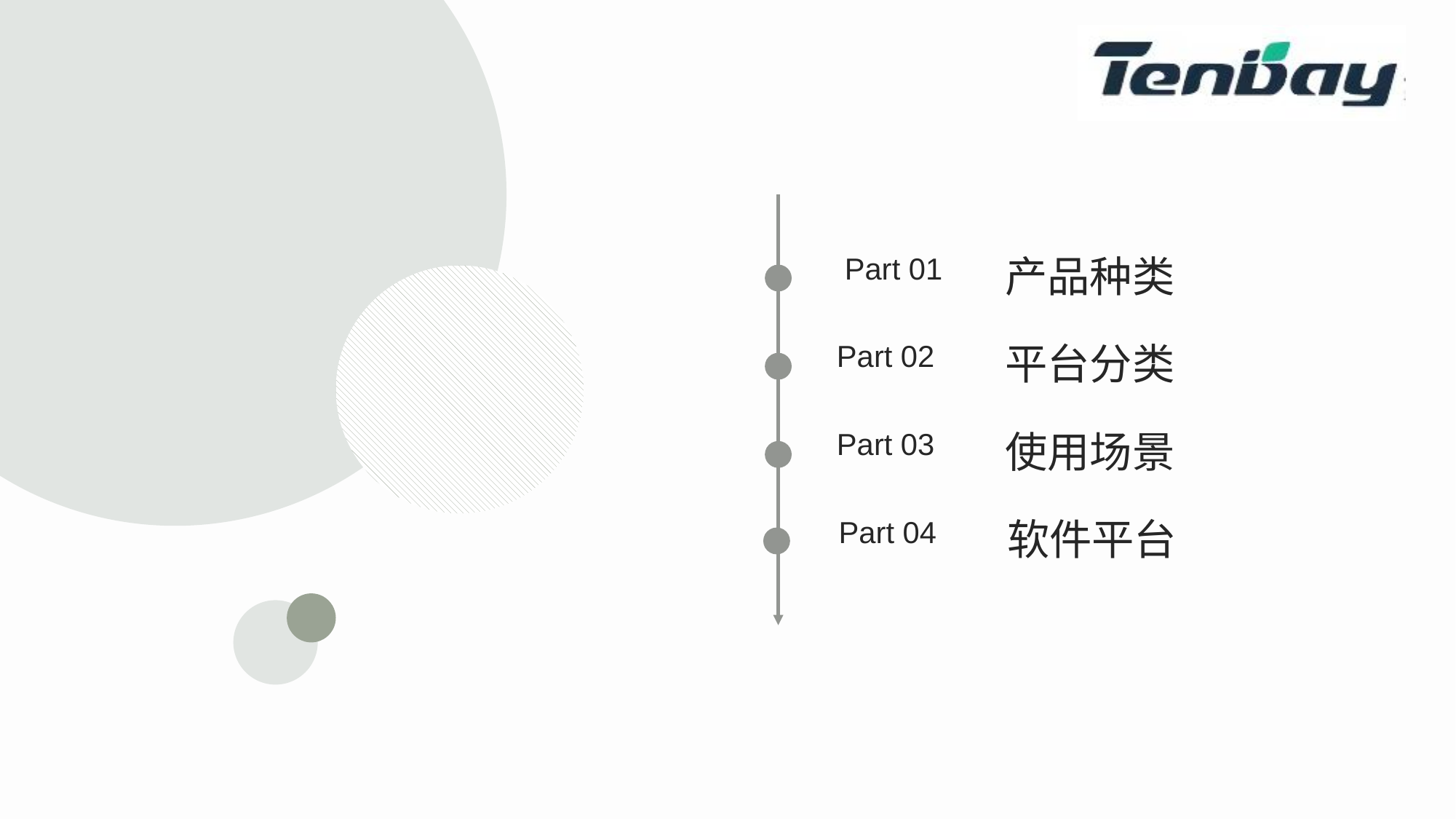

Part 01
产品种类

Part 02
平台分类
Part 03
使用场景
Part 04
软件平台